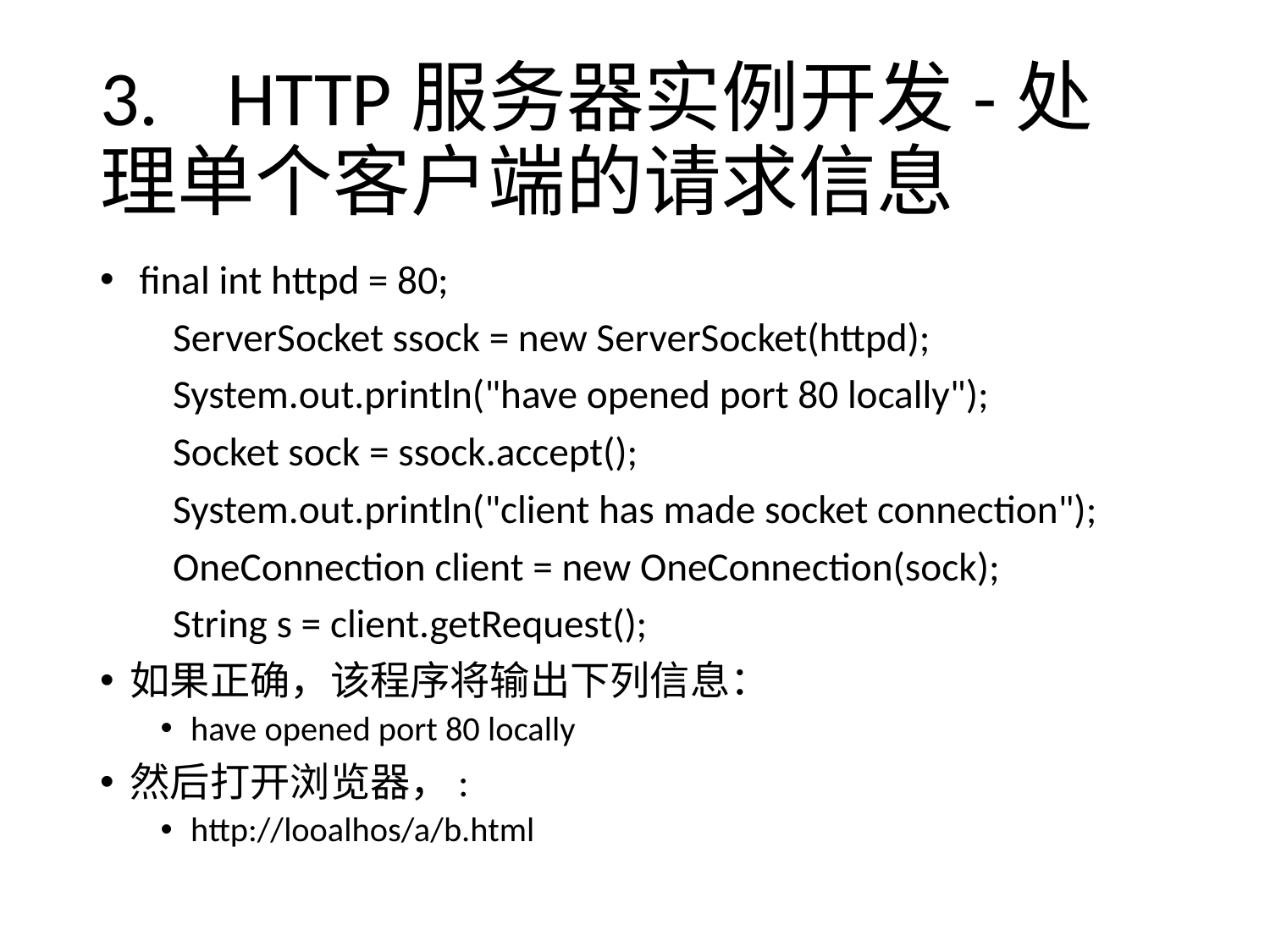

# 3.	HTTP服务器实例开发-处理单个客户端的请求信息
 final int httpd = 80;
        ServerSocket ssock = new ServerSocket(httpd);
        System.out.println("have opened port 80 locally");
        Socket sock = ssock.accept();
        System.out.println("client has made socket connection");
        OneConnection client = new OneConnection(sock);
        String s = client.getRequest();
如果正确，该程序将输出下列信息：
have opened port 80 locally
然后打开浏览器，:
http://looalhos/a/b.html